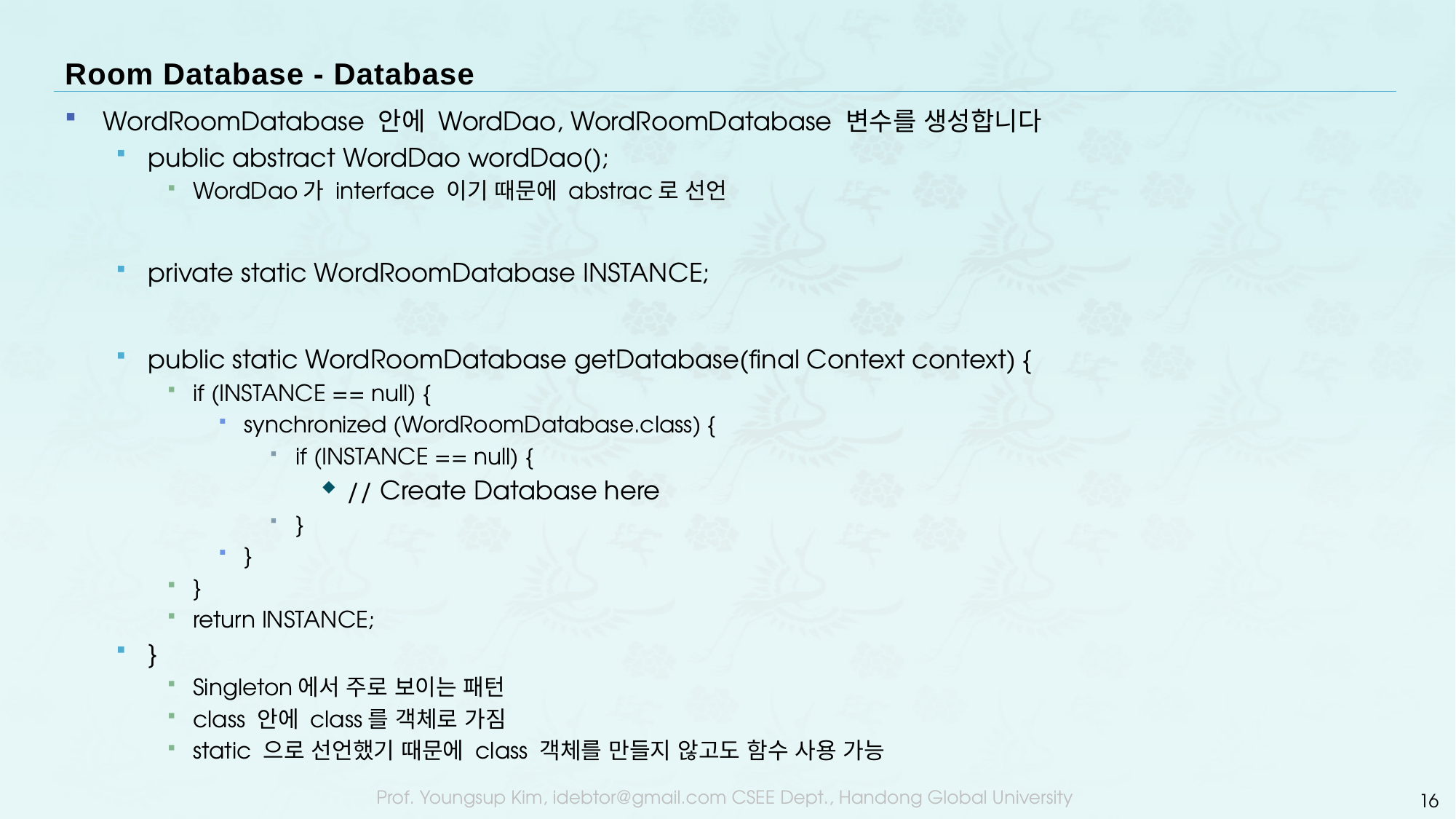

# Room Database - Database
WordRoomDatabase 안에 WordDao, WordRoomDatabase 변수를 생성합니다
public abstract WordDao wordDao();
WordDao가 interface 이기 때문에 abstrac로 선언

private static WordRoomDatabase INSTANCE;

public static WordRoomDatabase getDatabase(final Context context) {
if (INSTANCE == null) {
synchronized (WordRoomDatabase.class) {
if (INSTANCE == null) {
// Create Database here
}
}
}
return INSTANCE;
}
Singleton에서 주로 보이는 패턴
class 안에 class를 객체로 가짐
static 으로 선언했기 때문에 class 객체를 만들지 않고도 함수 사용 가능

16